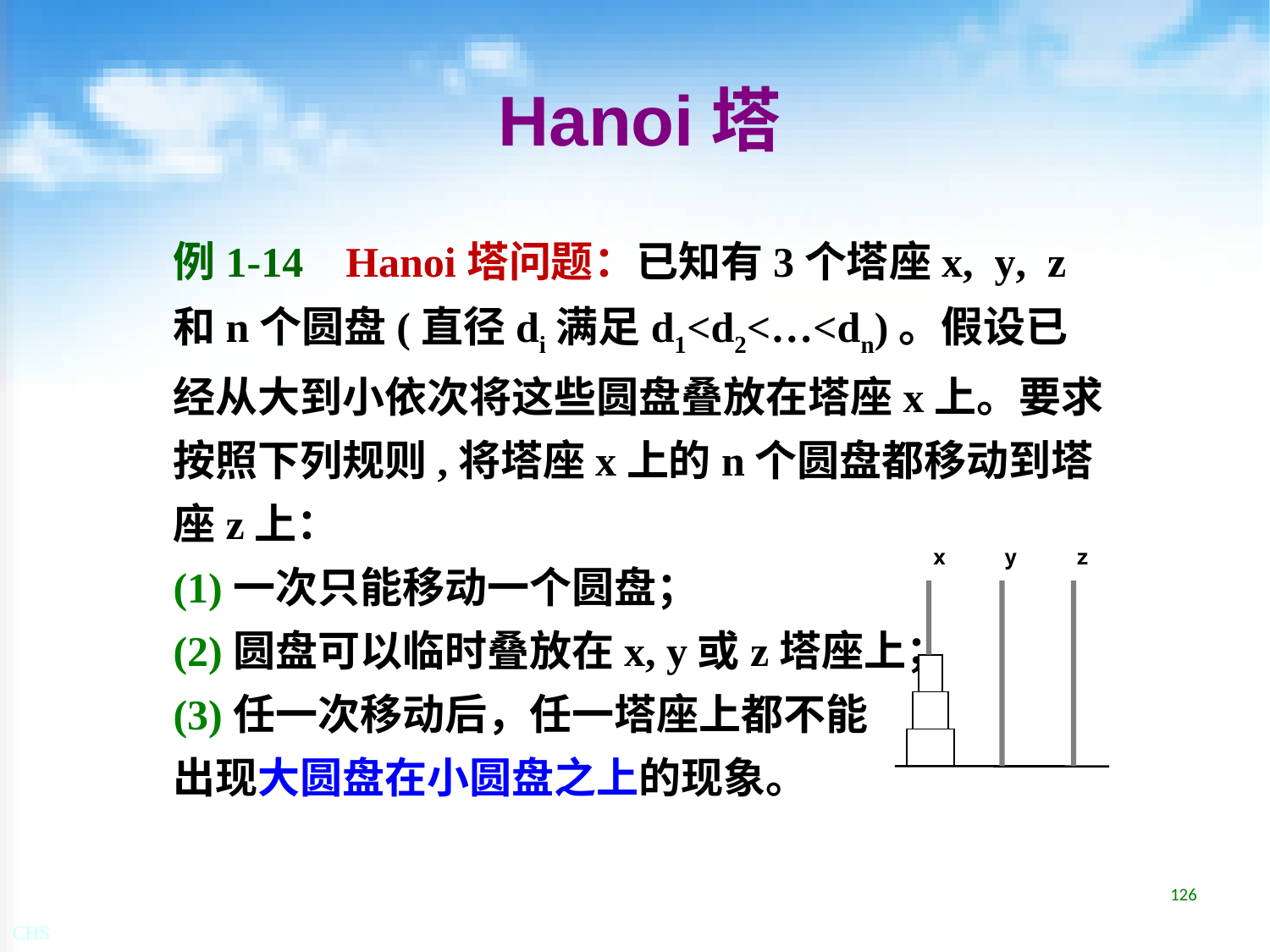

# Hanoi塔
例1-14    Hanoi塔问题：已知有3个塔座x,  y,  z和n个圆盘(直径di满足d1<d2<…<dn)。假设已经从大到小依次将这些圆盘叠放在塔座x上。要求按照下列规则,将塔座x上的n个圆盘都移动到塔座z上：
(1)一次只能移动一个圆盘；
(2)圆盘可以临时叠放在x, y或z塔座上；
(3)任一次移动后，任一塔座上都不能
出现大圆盘在小圆盘之上的现象。
x
y
z

126